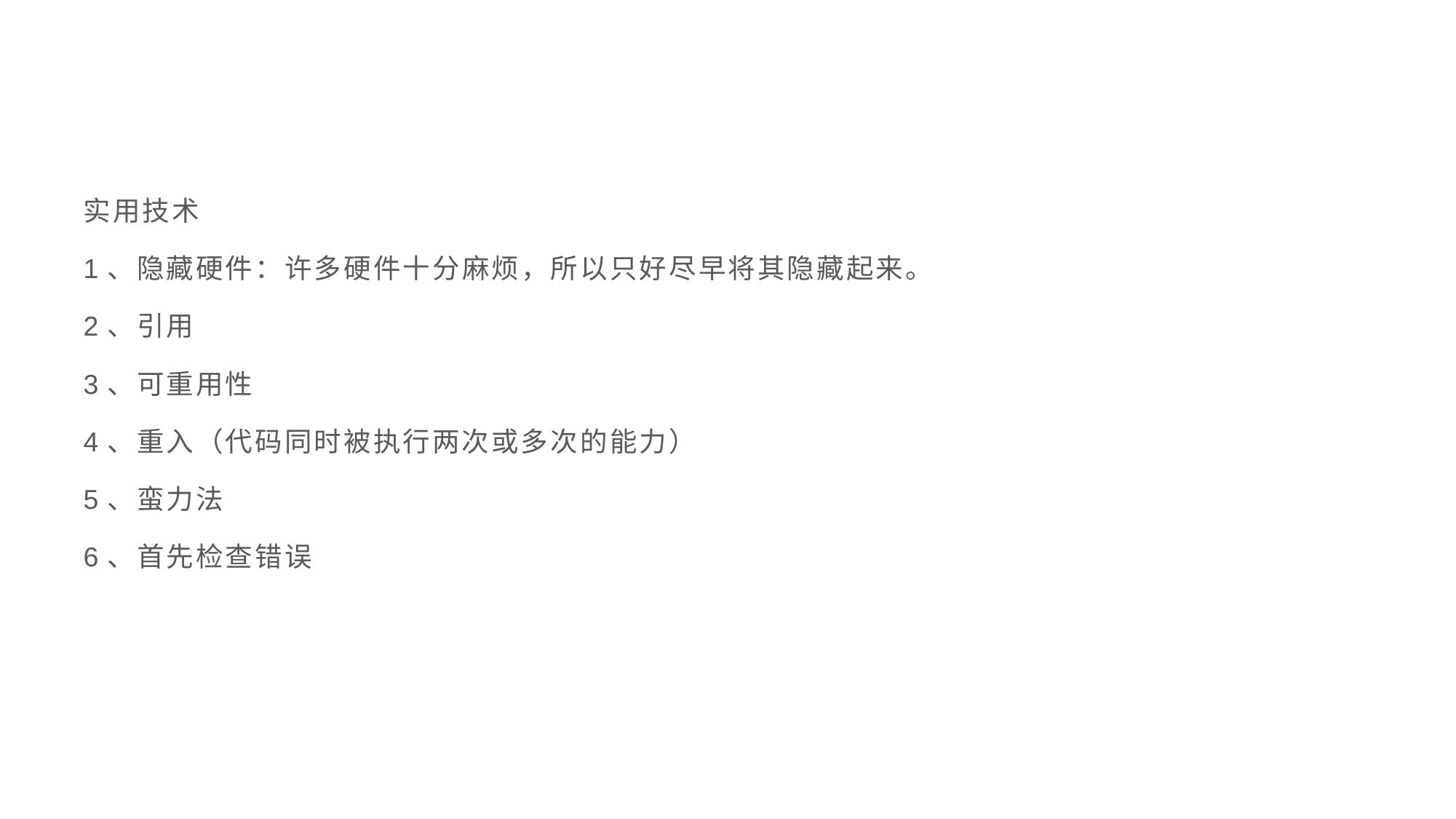

实用技术
1、隐藏硬件：许多硬件十分麻烦，所以只好尽早将其隐藏起来。
2、引用
3、可重用性
4、重入（代码同时被执行两次或多次的能力）
5、蛮力法
6、首先检查错误